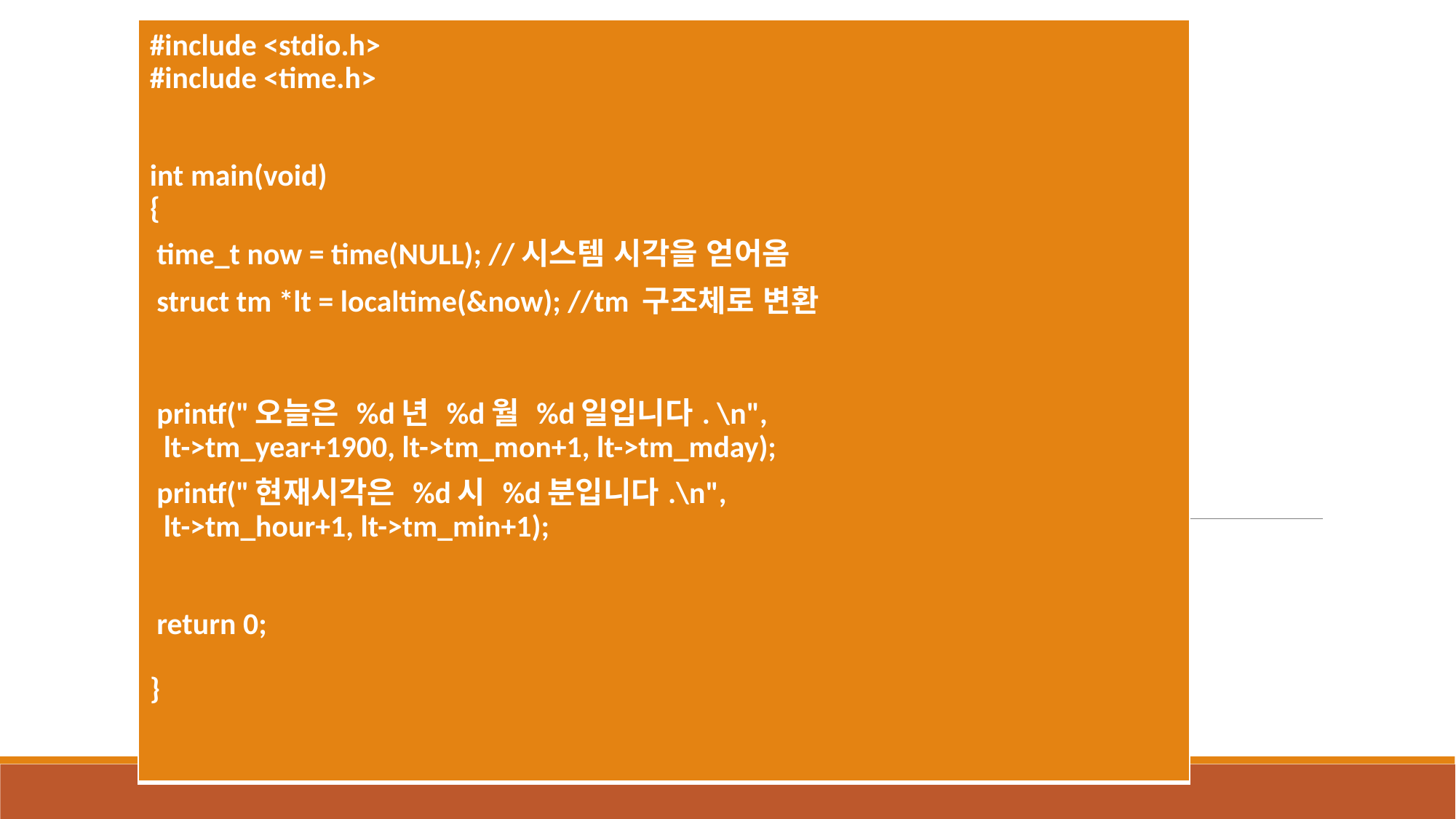

| #include <stdio.h> #include <time.h> int main(void) { time\_t now = time(NULL); //시스템 시각을 얻어옴 struct tm \*lt = localtime(&now); //tm 구조체로 변환 printf("오늘은 %d년 %d월 %d일입니다. \n", lt->tm\_year+1900, lt->tm\_mon+1, lt->tm\_mday); printf("현재시각은 %d시 %d분입니다.\n", lt->tm\_hour+1, lt->tm\_min+1); return 0;   } |
| --- |
#